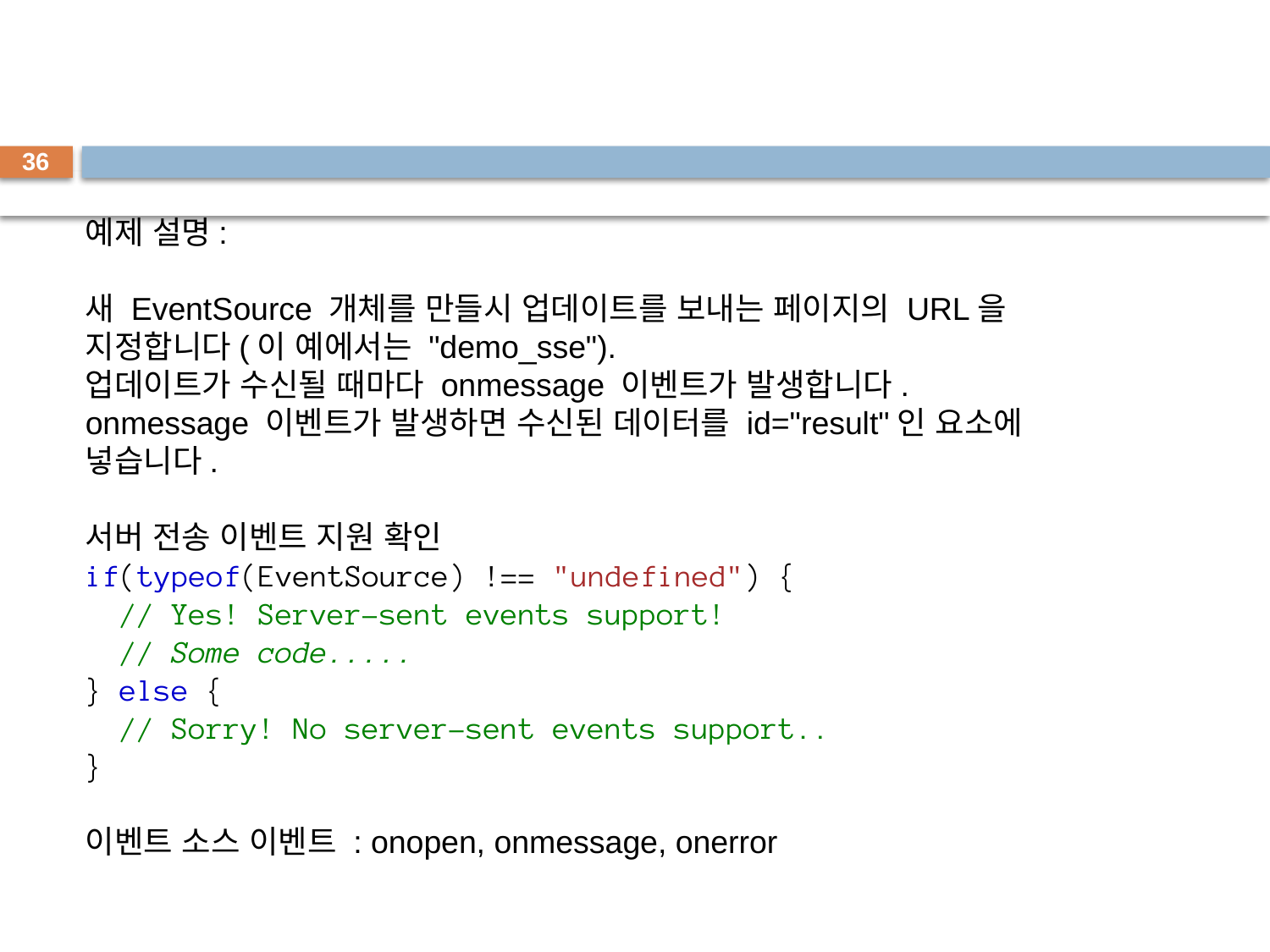

36
예제 설명:

새 EventSource 개체를 만들시 업데이트를 보내는 페이지의 URL을 지정합니다(이 예에서는 "demo_sse").
업데이트가 수신될 때마다 onmessage 이벤트가 발생합니다.
onmessage 이벤트가 발생하면 수신된 데이터를 id="result"인 요소에 넣습니다.

서버 전송 이벤트 지원 확인
if(typeof(EventSource) !== "undefined") {
  // Yes! Server-sent events support!
  // Some code.....
} else {
  // Sorry! No server-sent events support..
}
이벤트 소스 이벤트 : onopen, onmessage, onerror